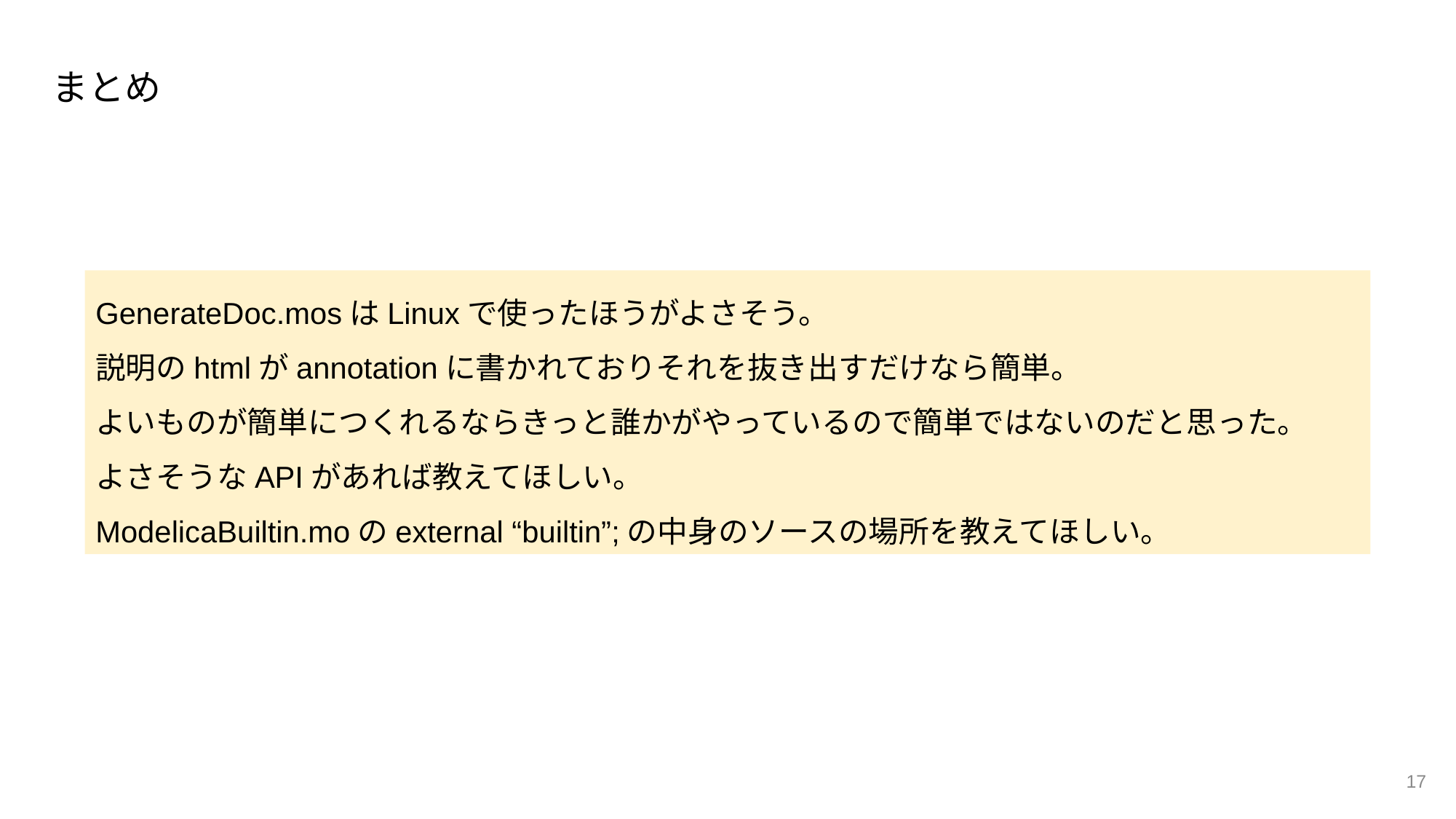

まとめ
GenerateDoc.mosはLinuxで使ったほうがよさそう。
説明のhtmlがannotationに書かれておりそれを抜き出すだけなら簡単。
よいものが簡単につくれるならきっと誰かがやっているので簡単ではないのだと思った。
よさそうなAPIがあれば教えてほしい。
ModelicaBuiltin.moのexternal “builtin”;の中身のソースの場所を教えてほしい。
17